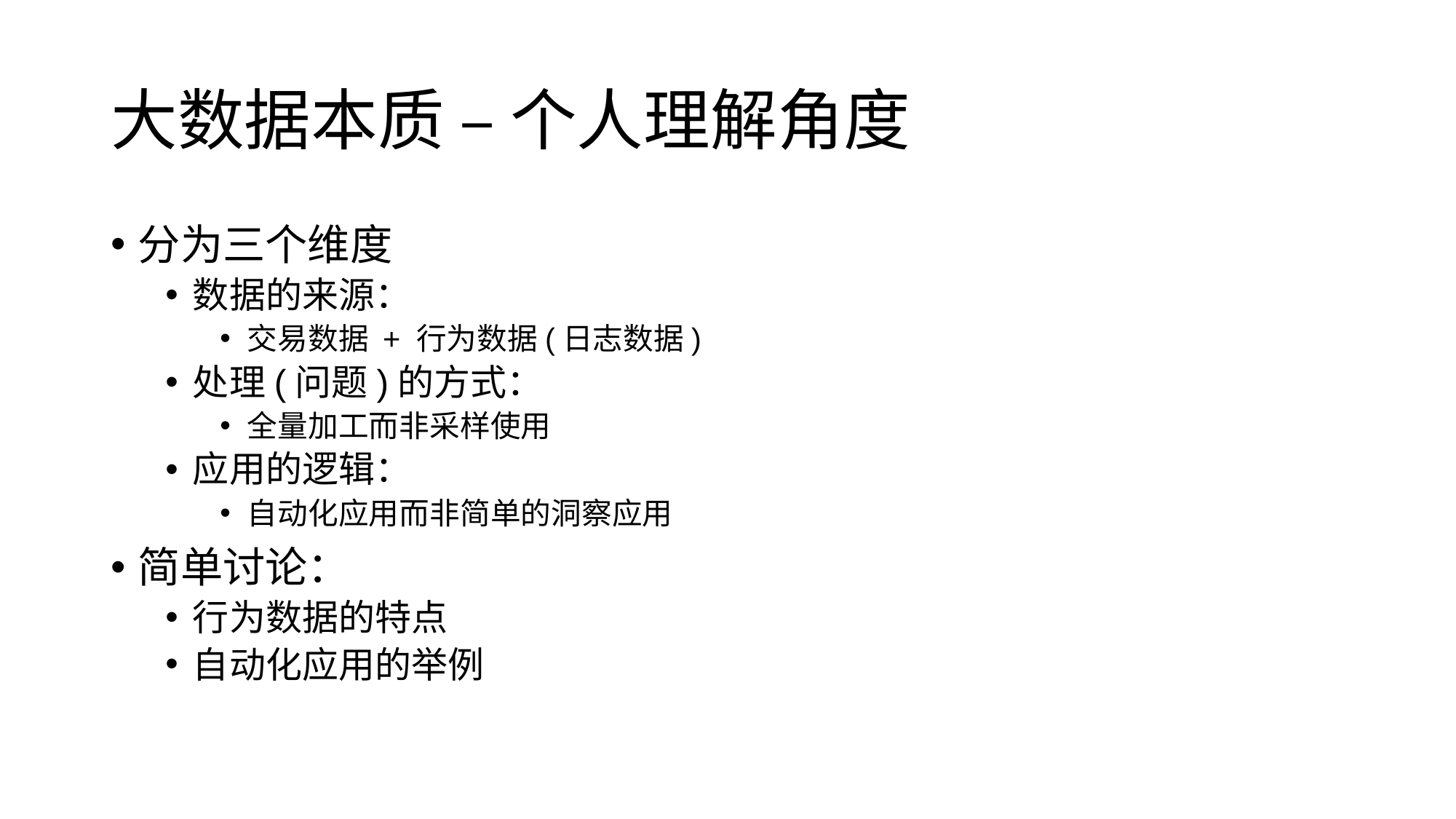

# 大数据本质 – 个人理解角度
分为三个维度
数据的来源：
交易数据 + 行为数据(日志数据)
处理(问题)的方式：
全量加工而非采样使用
应用的逻辑：
自动化应用而非简单的洞察应用
简单讨论：
行为数据的特点
自动化应用的举例